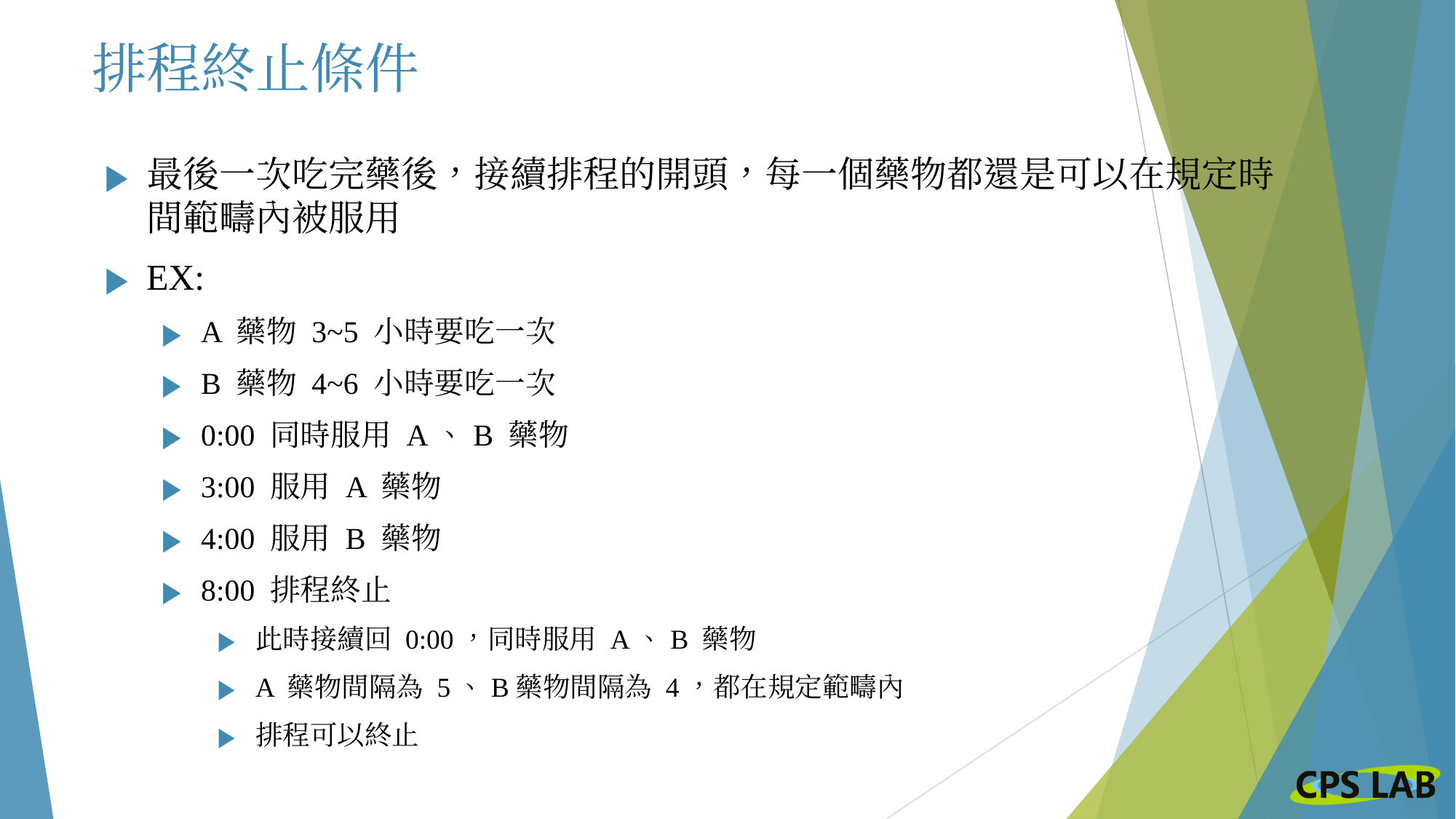

# 排程終止條件
最後一次吃完藥後，接續排程的開頭，每一個藥物都還是可以在規定時間範疇內被服用
EX:
A 藥物 3~5 小時要吃一次
B 藥物 4~6 小時要吃一次
0:00 同時服用 A、B 藥物
3:00 服用 A 藥物
4:00 服用 B 藥物
8:00 排程終止
此時接續回 0:00，同時服用 A、B 藥物
A 藥物間隔為 5、B藥物間隔為 4，都在規定範疇內
排程可以終止